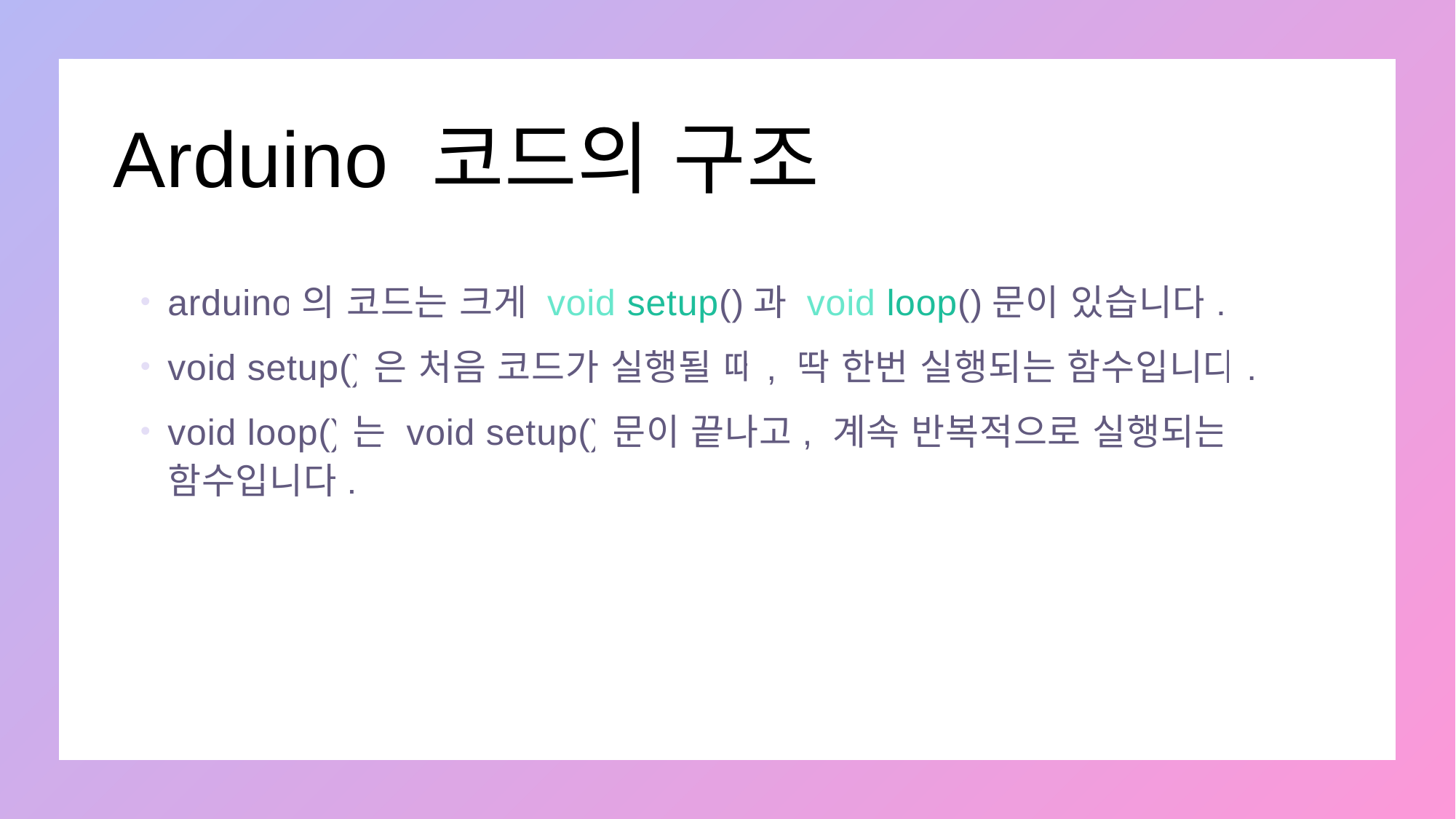

# Arduino 코드의 구조
arduino의 코드는 크게 void setup()과 void loop()문이 있습니다.
void setup()은 처음 코드가 실행될 때, 딱 한번 실행되는 함수입니다.
void loop()는 void setup()문이 끝나고, 계속 반복적으로 실행되는 함수입니다.